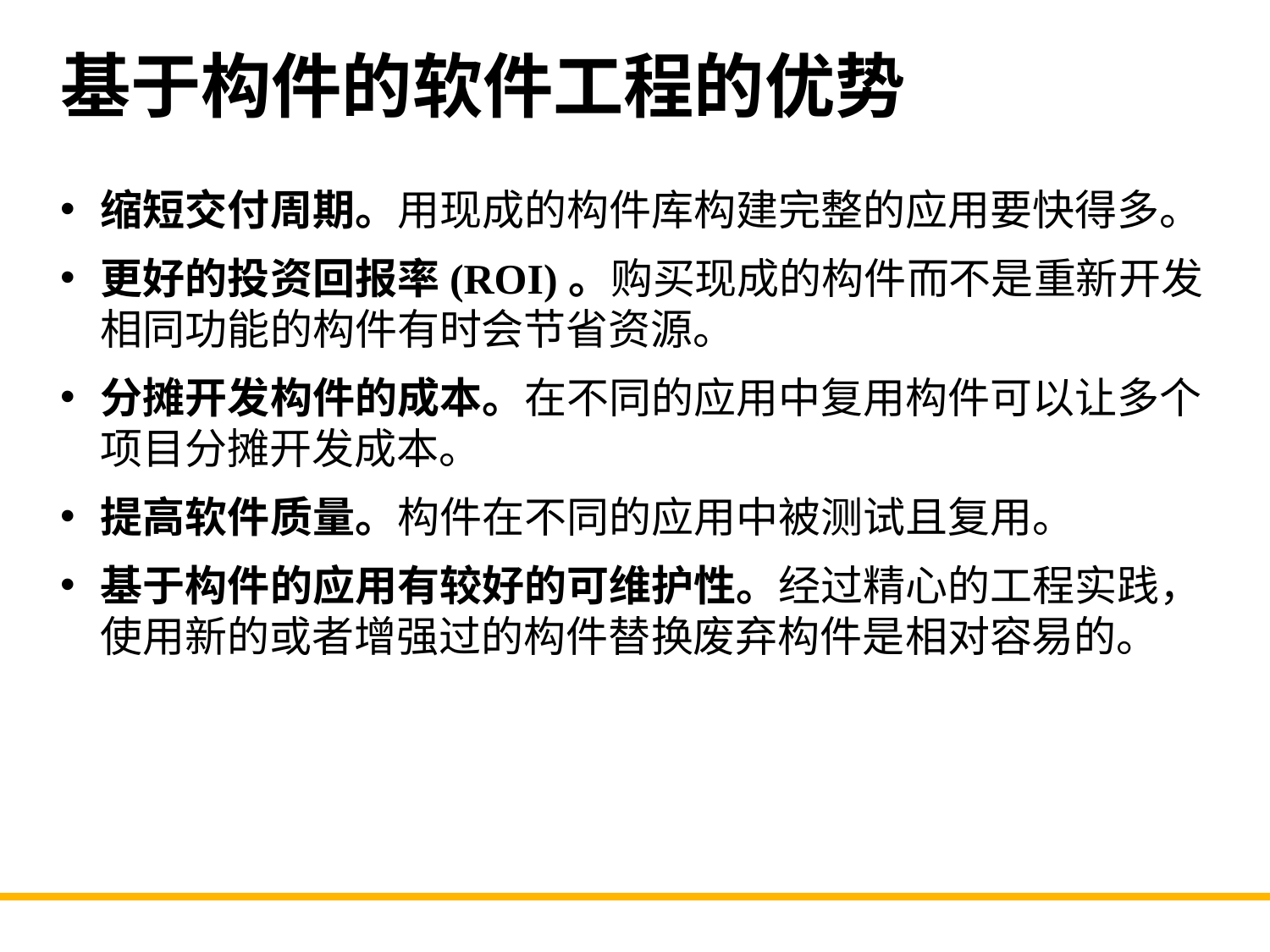

# 基于构件的软件工程的优势
缩短交付周期。用现成的构件库构建完整的应用要快得多。
更好的投资回报率(ROI)。购买现成的构件而不是重新开发相同功能的构件有时会节省资源。
分摊开发构件的成本。在不同的应用中复用构件可以让多个项目分摊开发成本。
提高软件质量。构件在不同的应用中被测试且复用。
基于构件的应用有较好的可维护性。经过精心的工程实践，使用新的或者增强过的构件替换废弃构件是相对容易的。